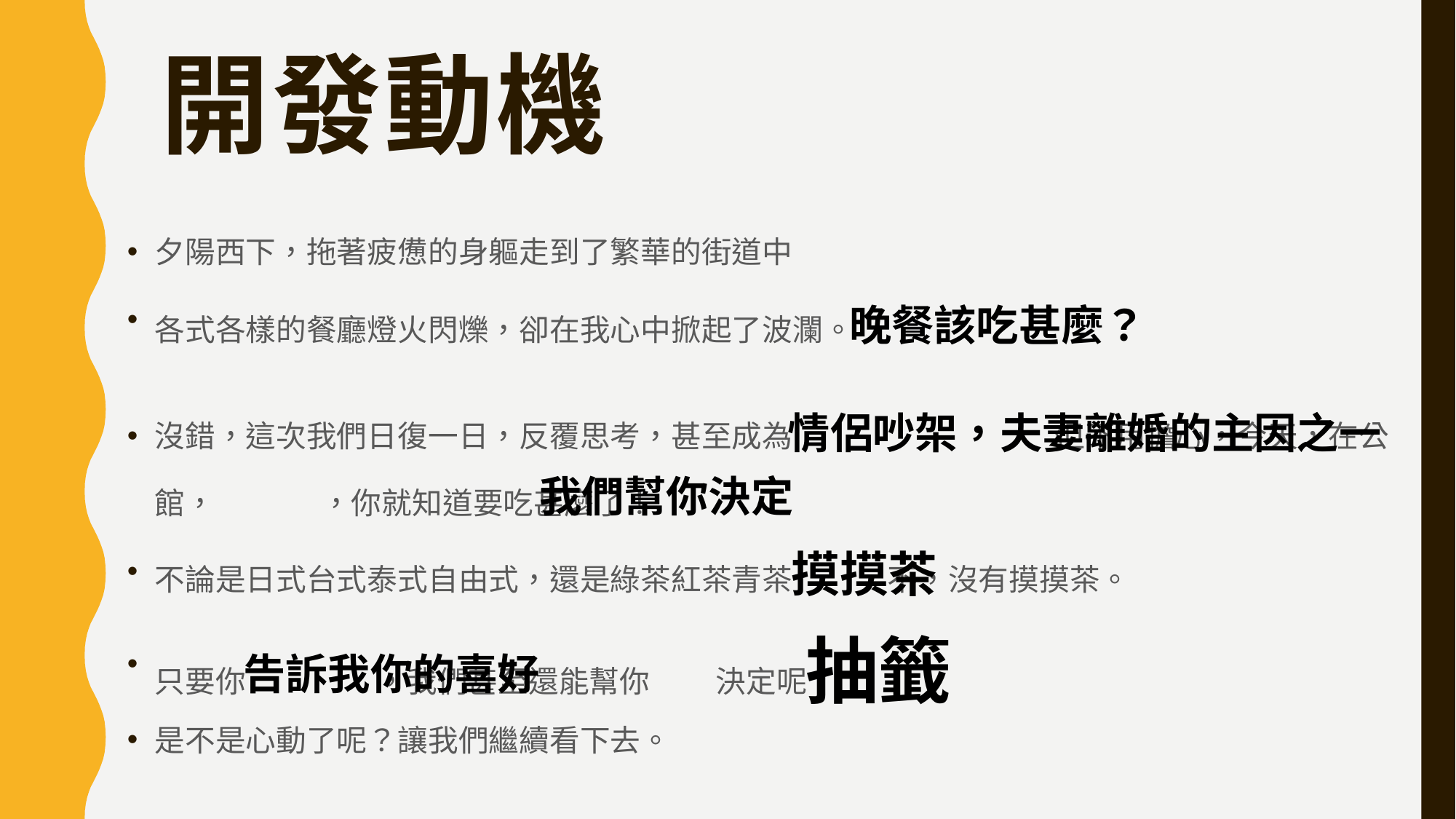

# 開發動機
夕陽西下，拖著疲憊的身軀走到了繁華的街道中
各式各樣的餐廳燈火閃爍，卻在我心中掀起了波瀾。

沒錯，這次我們日復一日，反覆思考，甚至成為                                       但不用擔心，今天，在公館，         ，你就知道要吃甚麼了！
不論是日式台式泰式自由式，還是綠茶紅茶青茶       ，不，沒有摸摸茶。
只要你            ，我們甚至還能幫你    決定呢！
是不是心動了呢？讓我們繼續看下去。

晚餐該吃甚麼？

情侶吵架，夫妻離婚的主因之一
我們幫你決定
摸摸茶
抽籤
告訴我你的喜好